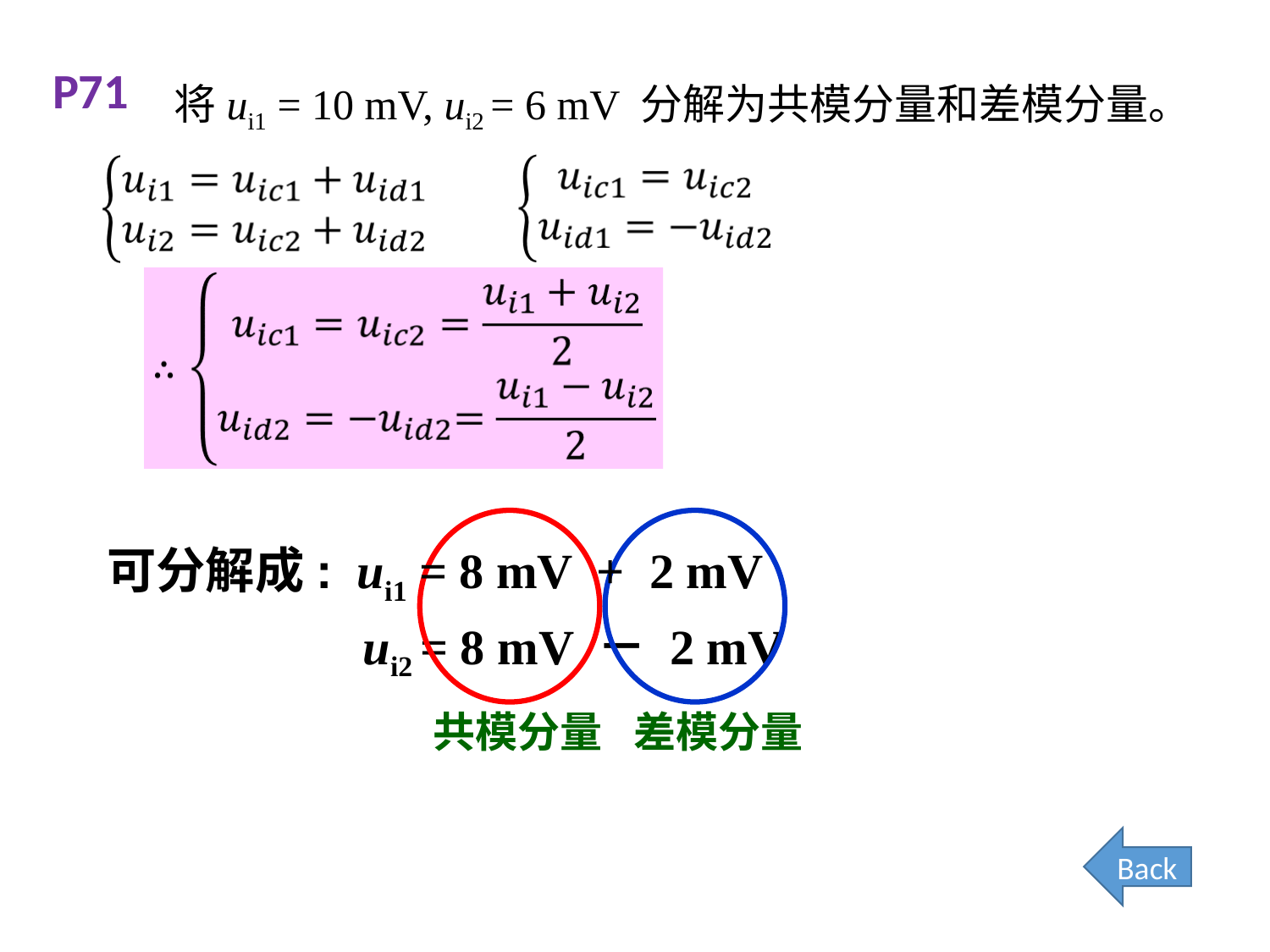

将ui1 = 10 mV, ui2 = 6 mV 分解为共模分量和差模分量。
P71

可分解成:  ui1 = 8 mV  +  2 mV
ui2 = 8 mV － 2 mV
共模分量
差模分量
Back